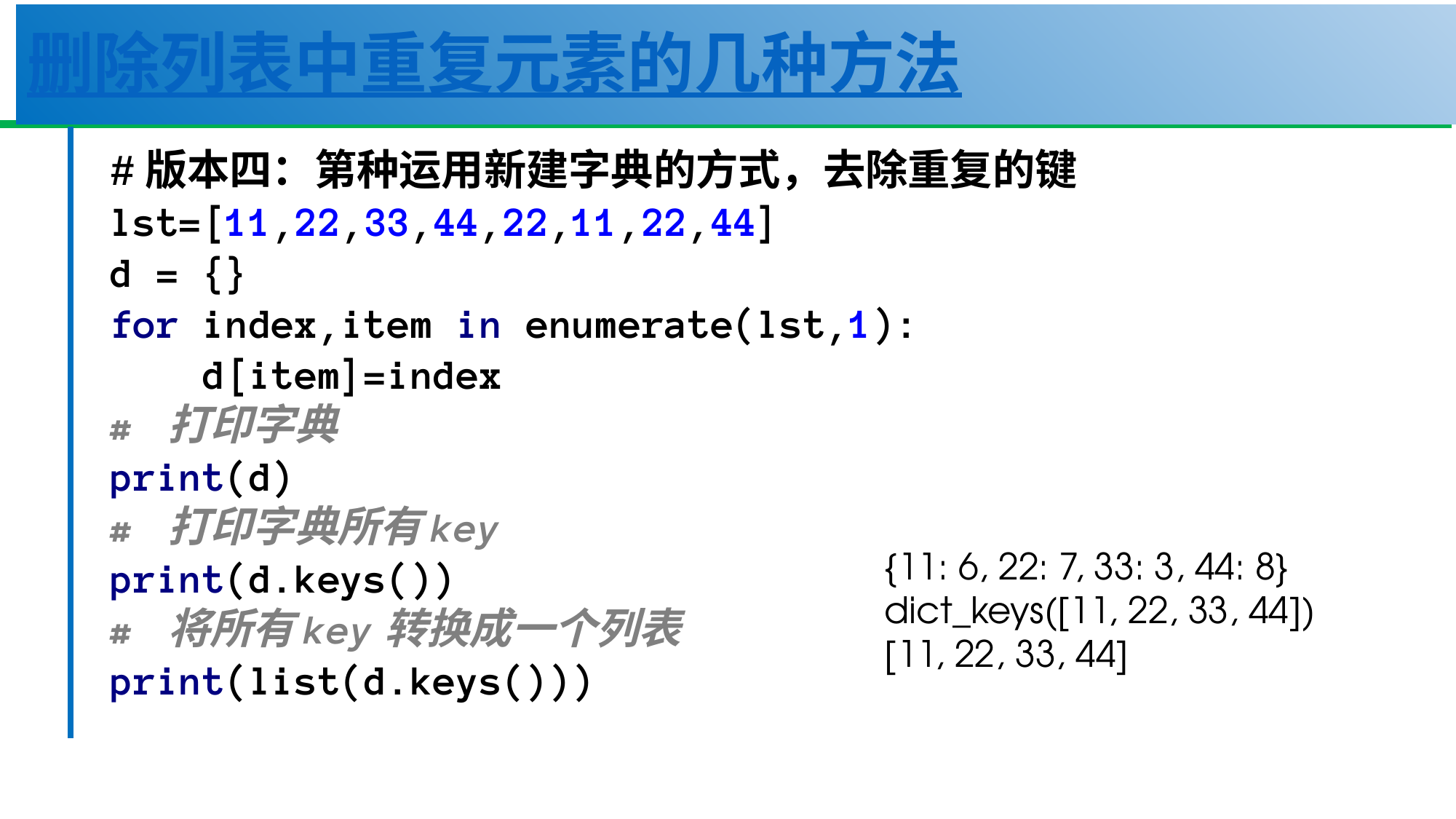

# 删除列表中重复元素的几种方法

#版本四：第种运用新建字典的方式，去除重复的键
lst=[11,22,33,44,22,11,22,44]
d = {}
for index,item in enumerate(lst,1):
    d[item]=index
# 打印字典
print(d)
# 打印字典所有key
print(d.keys())
# 将所有key转换成一个列表
print(list(d.keys()))
{11: 6, 22: 7, 33: 3, 44: 8}
dict_keys([11, 22, 33, 44])
[11, 22, 33, 44]